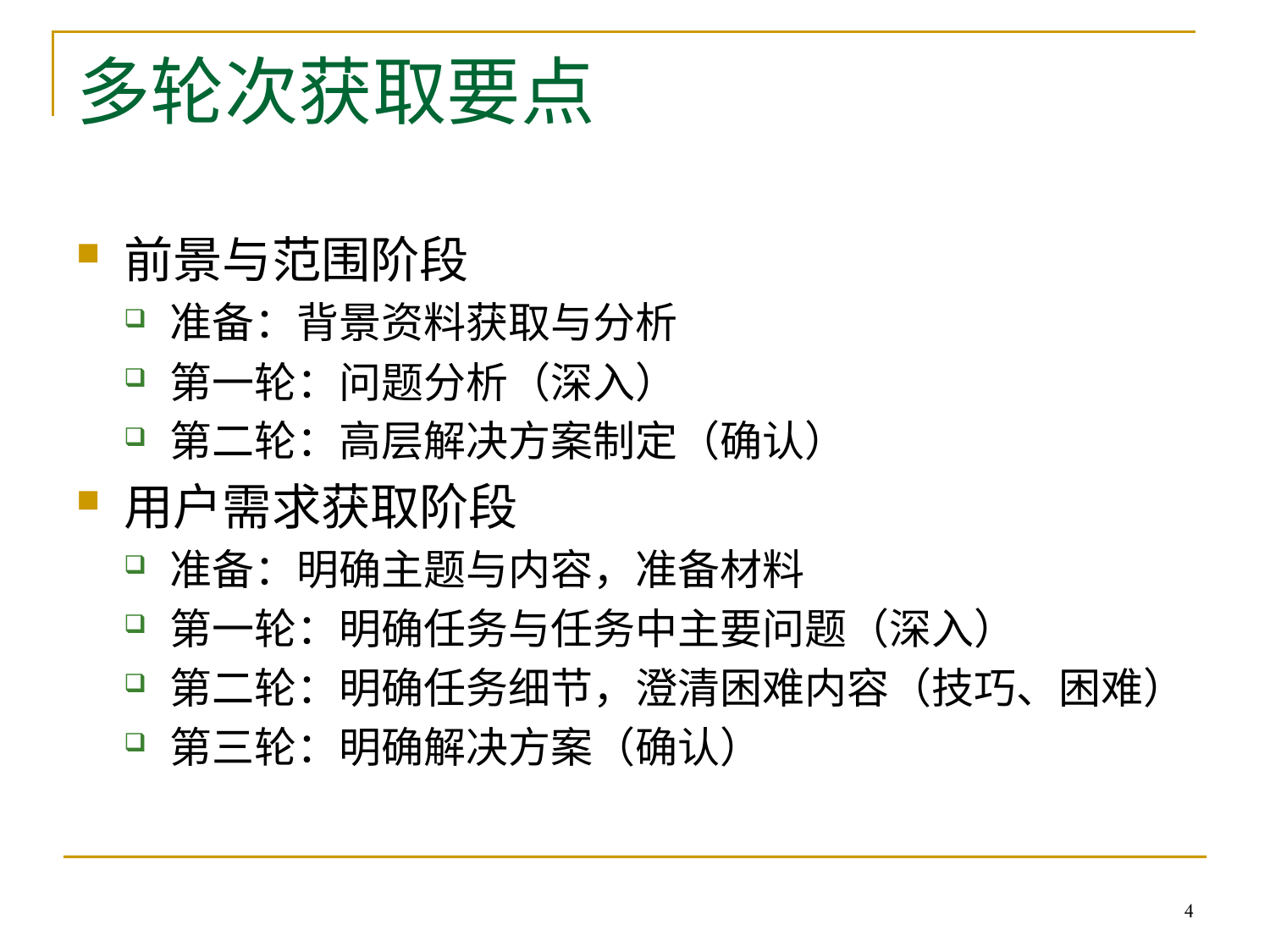

# 多轮次获取要点
前景与范围阶段
准备：背景资料获取与分析
第一轮：问题分析（深入）
第二轮：高层解决方案制定（确认）
用户需求获取阶段
准备：明确主题与内容，准备材料
第一轮：明确任务与任务中主要问题（深入）
第二轮：明确任务细节，澄清困难内容（技巧、困难）
第三轮：明确解决方案（确认）
4